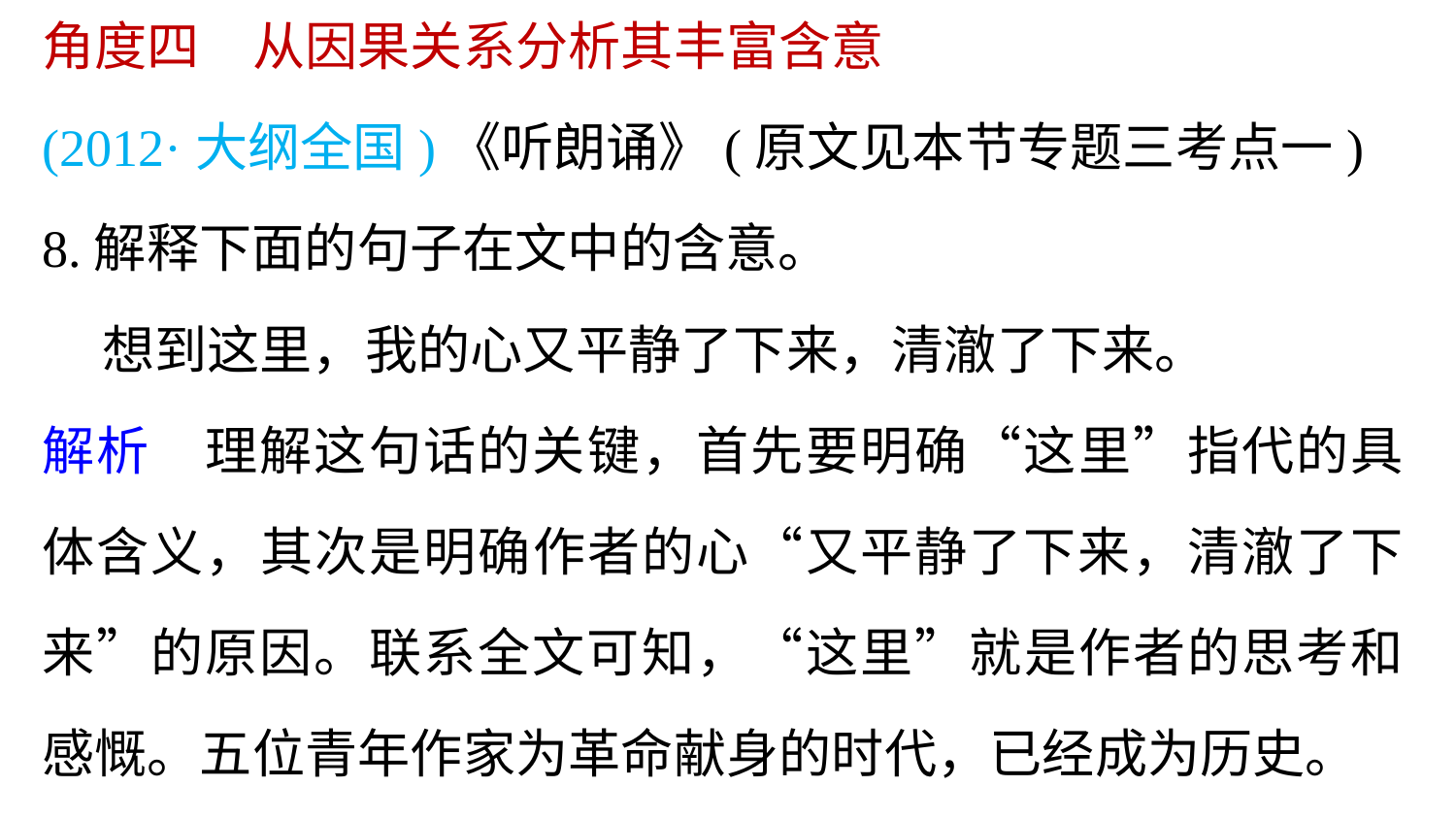

角度四　从因果关系分析其丰富含意
(2012·大纲全国)《听朗诵》(原文见本节专题三考点一)
8.解释下面的句子在文中的含意。
    想到这里，我的心又平静了下来，清澈了下来。
解析　理解这句话的关键，首先要明确“这里”指代的具体含义，其次是明确作者的心“又平静了下来，清澈了下来”的原因。联系全文可知，“这里”就是作者的思考和感慨。五位青年作家为革命献身的时代，已经成为历史。